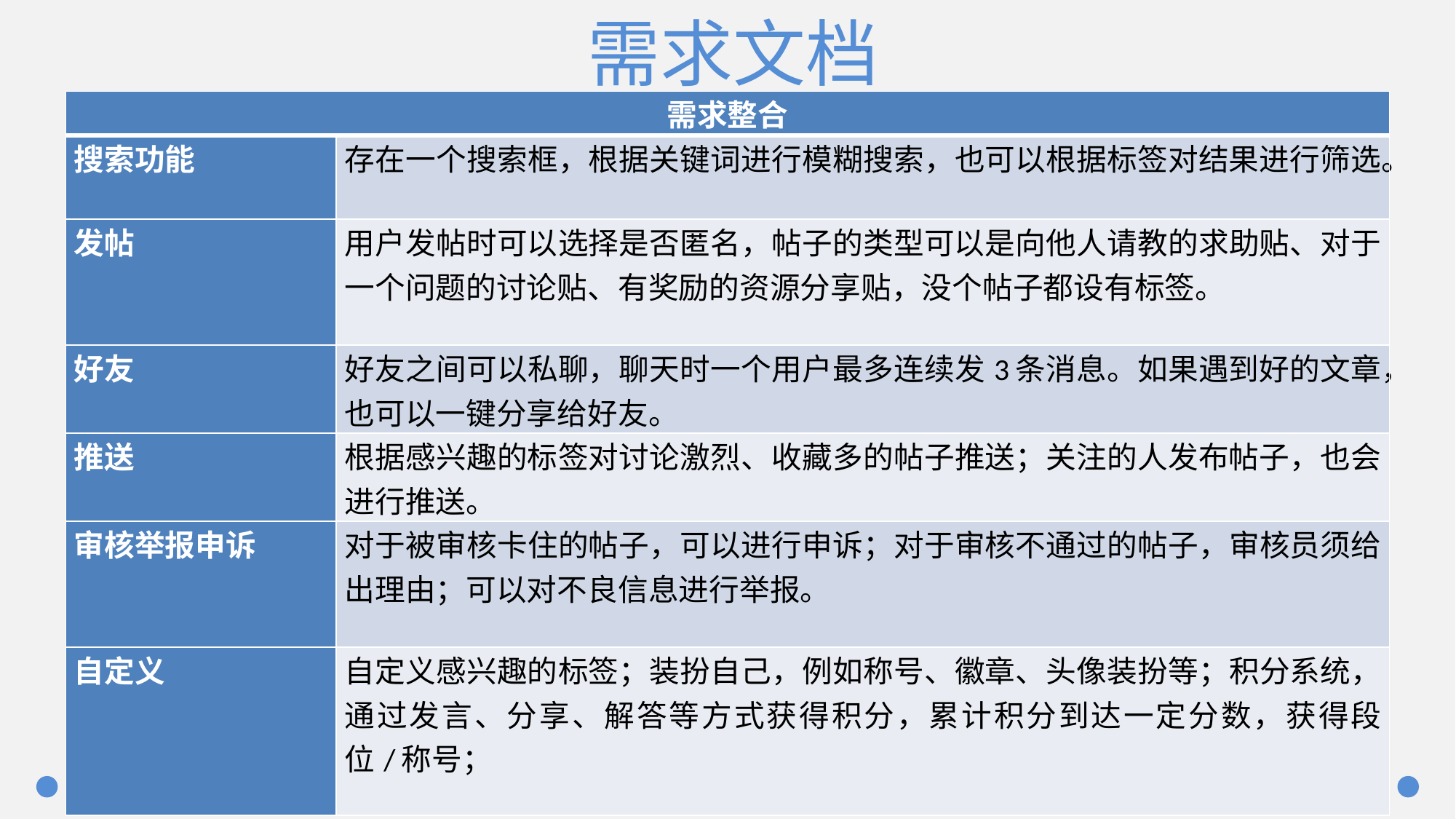

# 需求文档
| 需求整合 |  |
| --- | --- |
| 搜索功能 | 存在一个搜索框，根据关键词进行模糊搜索，也可以根据标签对结果进行筛选。 |
| 发帖 | 用户发帖时可以选择是否匿名，帖子的类型可以是向他人请教的求助贴、对于一个问题的讨论贴、有奖励的资源分享贴，没个帖子都设有标签。 |
| 好友 | 好友之间可以私聊，聊天时一个用户最多连续发3条消息。如果遇到好的文章，也可以一键分享给好友。 |
| 推送 | 根据感兴趣的标签对讨论激烈、收藏多的帖子推送；关注的人发布帖子，也会进行推送。 |
| 审核举报申诉 | 对于被审核卡住的帖子，可以进行申诉；对于审核不通过的帖子，审核员须给出理由；可以对不良信息进行举报。 |
| 自定义 | 自定义感兴趣的标签；装扮自己，例如称号、徽章、头像装扮等；积分系统，通过发言、分享、解答等方式获得积分，累计积分到达一定分数，获得段位/称号； |